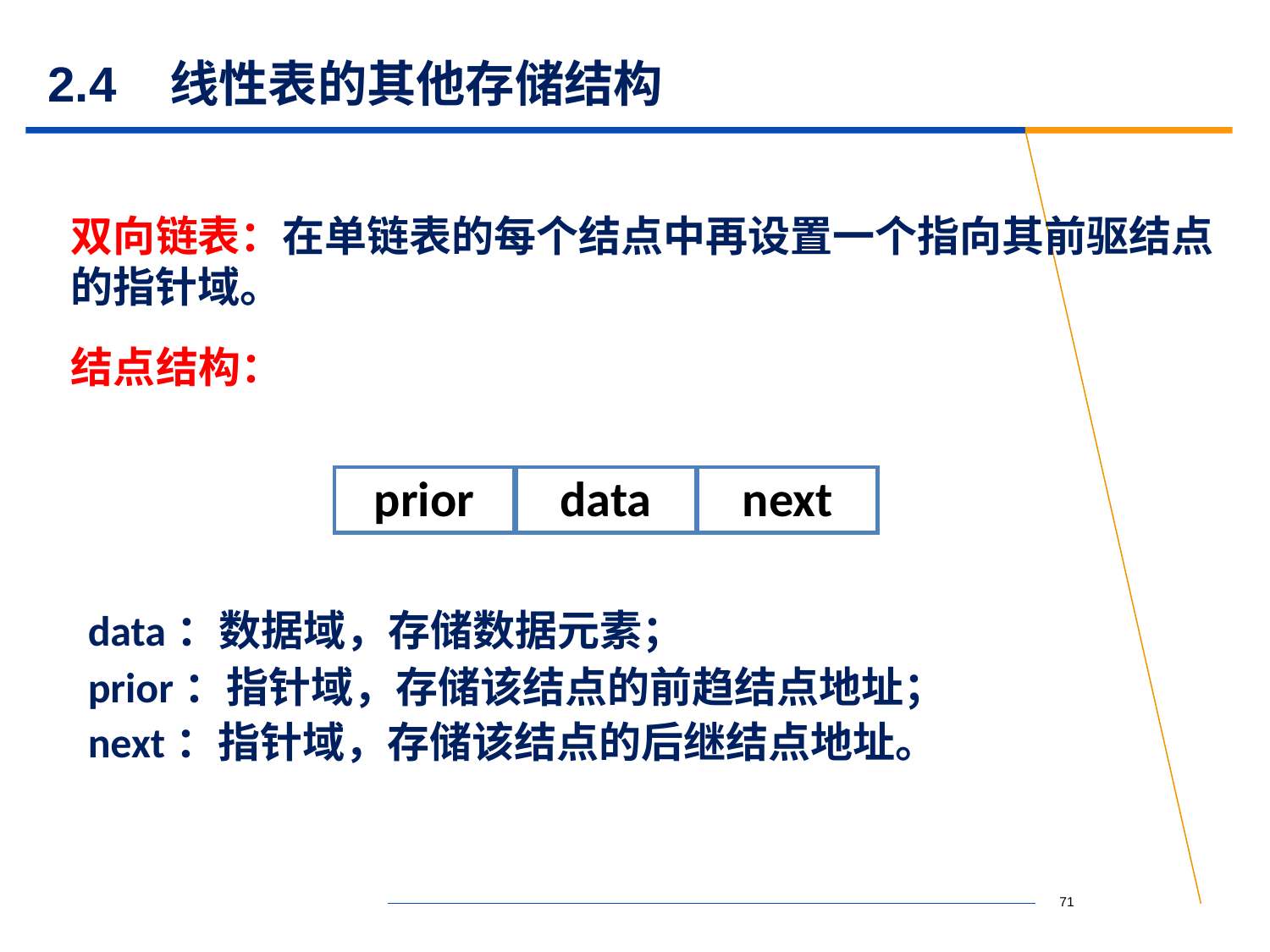

# 2.4   线性表的其他存储结构
双向链表：在单链表的每个结点中再设置一个指向其前驱结点的指针域。
结点结构：
prior
data
next
data：数据域，存储数据元素；
prior：指针域，存储该结点的前趋结点地址；
next：指针域，存储该结点的后继结点地址。